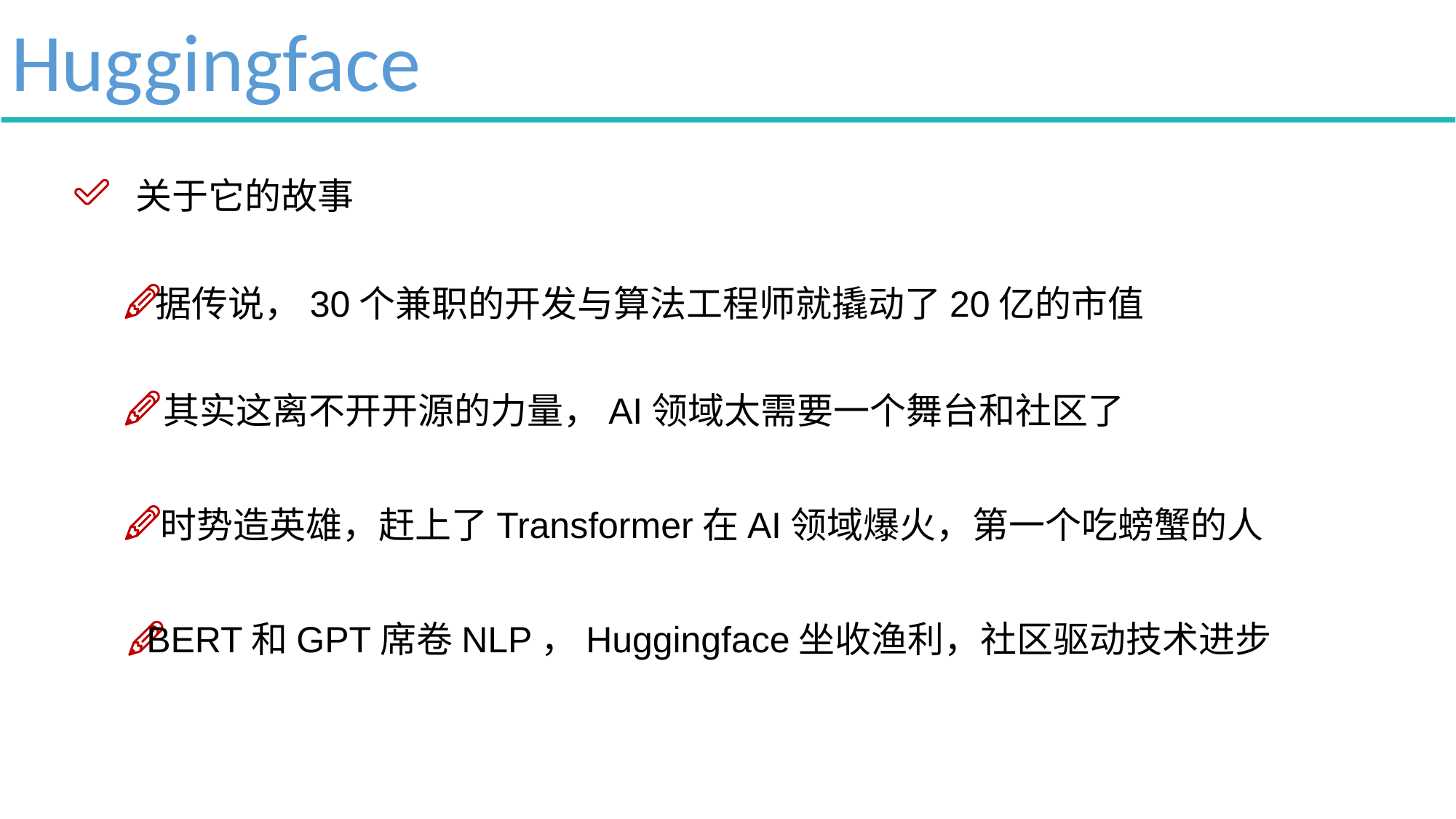

Huggingface
关于它的故事

据传说，30个兼职的开发与算法工程师就撬动了20亿的市值

其实这离不开开源的力量，AI领域太需要一个舞台和社区了

时势造英雄，赶上了Transformer在AI领域爆火，第一个吃螃蟹的人

BERT和GPT席卷NLP，Huggingface坐收渔利，社区驱动技术进步